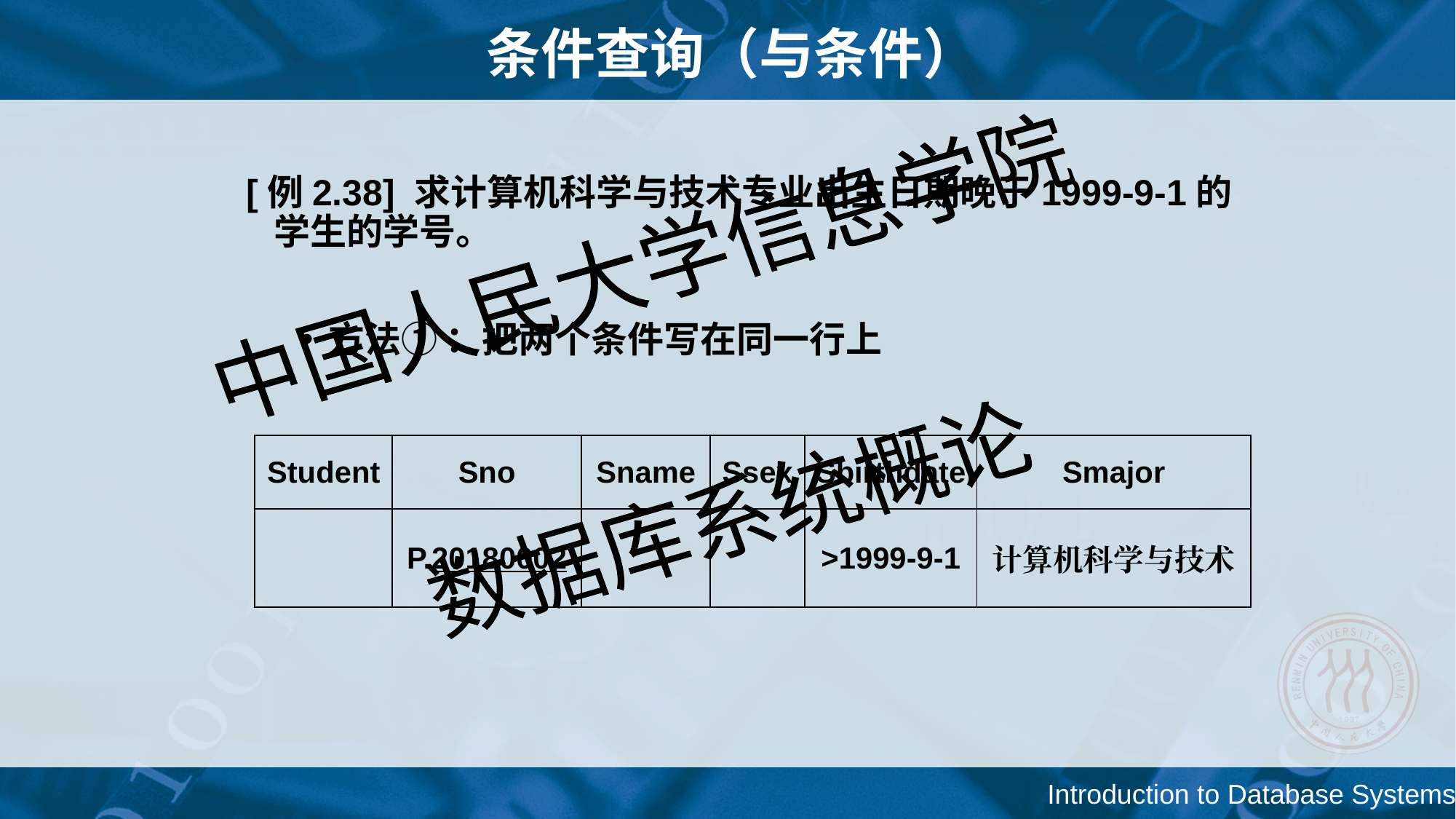

# 条件查询（与条件）
[例2.38] 求计算机科学与技术专业出生日期晚于1999-9-1的学生的学号。

方法① ：把两个条件写在同一行上
| Student | Sno | Sname | Ssex | Sbirthdate | Smajor |
| --- | --- | --- | --- | --- | --- |
|  | P.20180002 |  |  | >1999-9-1 | 计算机科学与技术 |